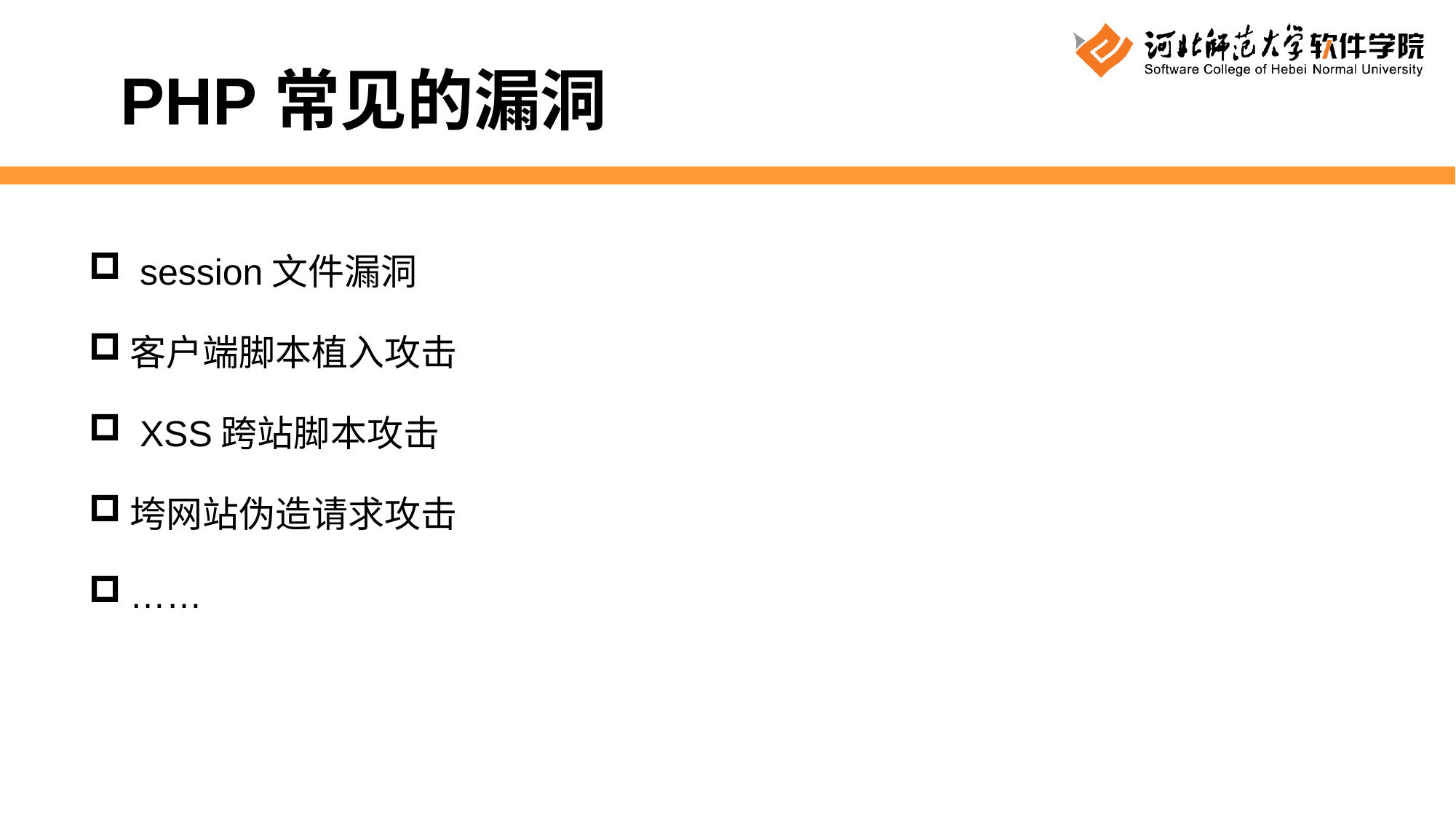

PHP常见的漏洞
 session文件漏洞
客户端脚本植入攻击
 XSS跨站脚本攻击
垮网站伪造请求攻击
……